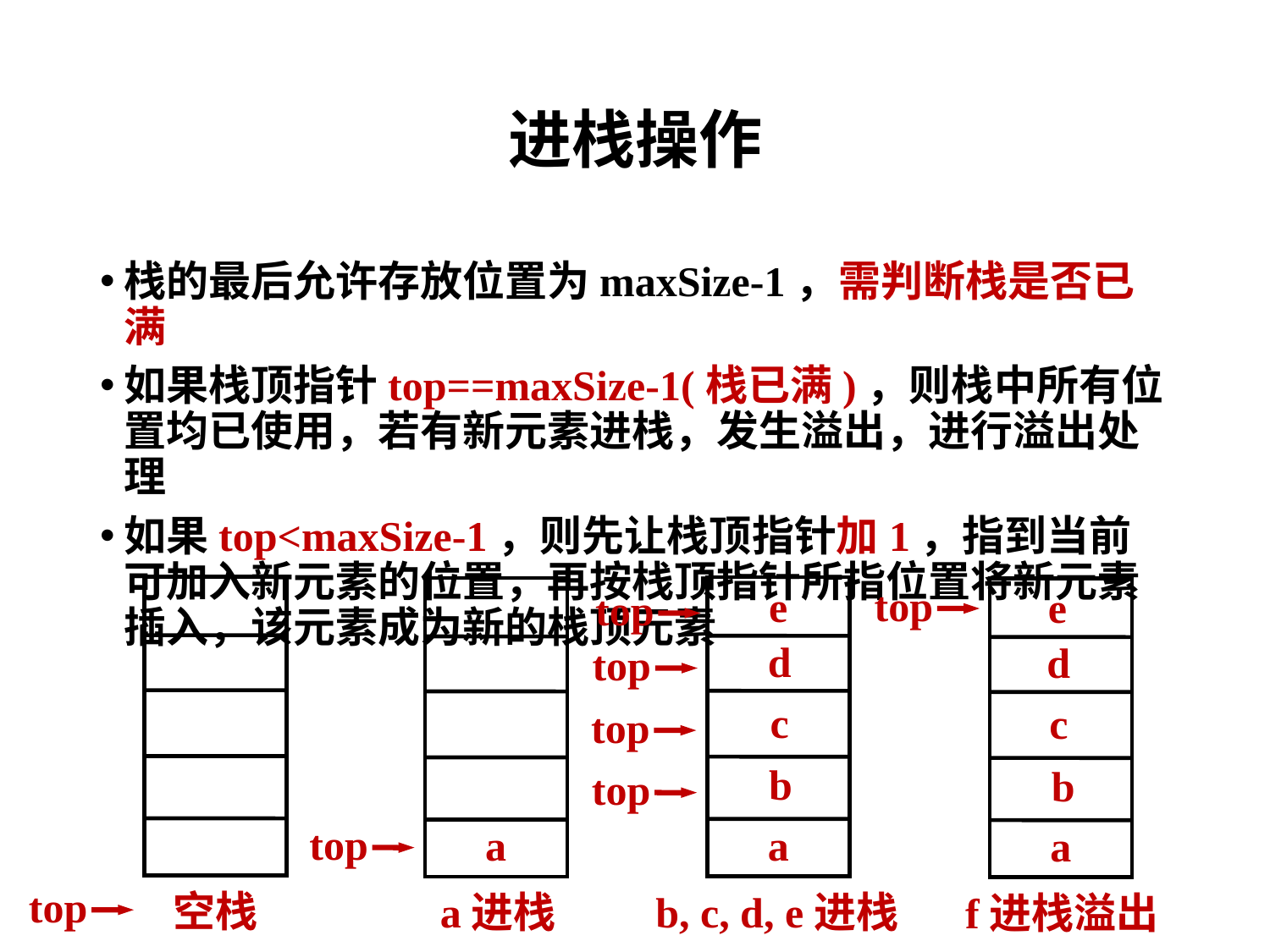

# 进栈操作
栈的最后允许存放位置为maxSize-1，需判断栈是否已满
如果栈顶指针top==maxSize-1(栈已满)，则栈中所有位置均已使用，若有新元素进栈，发生溢出，进行溢出处理
如果top<maxSize-1，则先让栈顶指针加1，指到当前可加入新元素的位置，再按栈顶指针所指位置将新元素插入，该元素成为新的栈顶元素
top
e
e

top

d
d
top

c

c

top

b
b

top

top
a
a
a

top
空栈
b, c, d, e进栈
a进栈
f进栈溢出